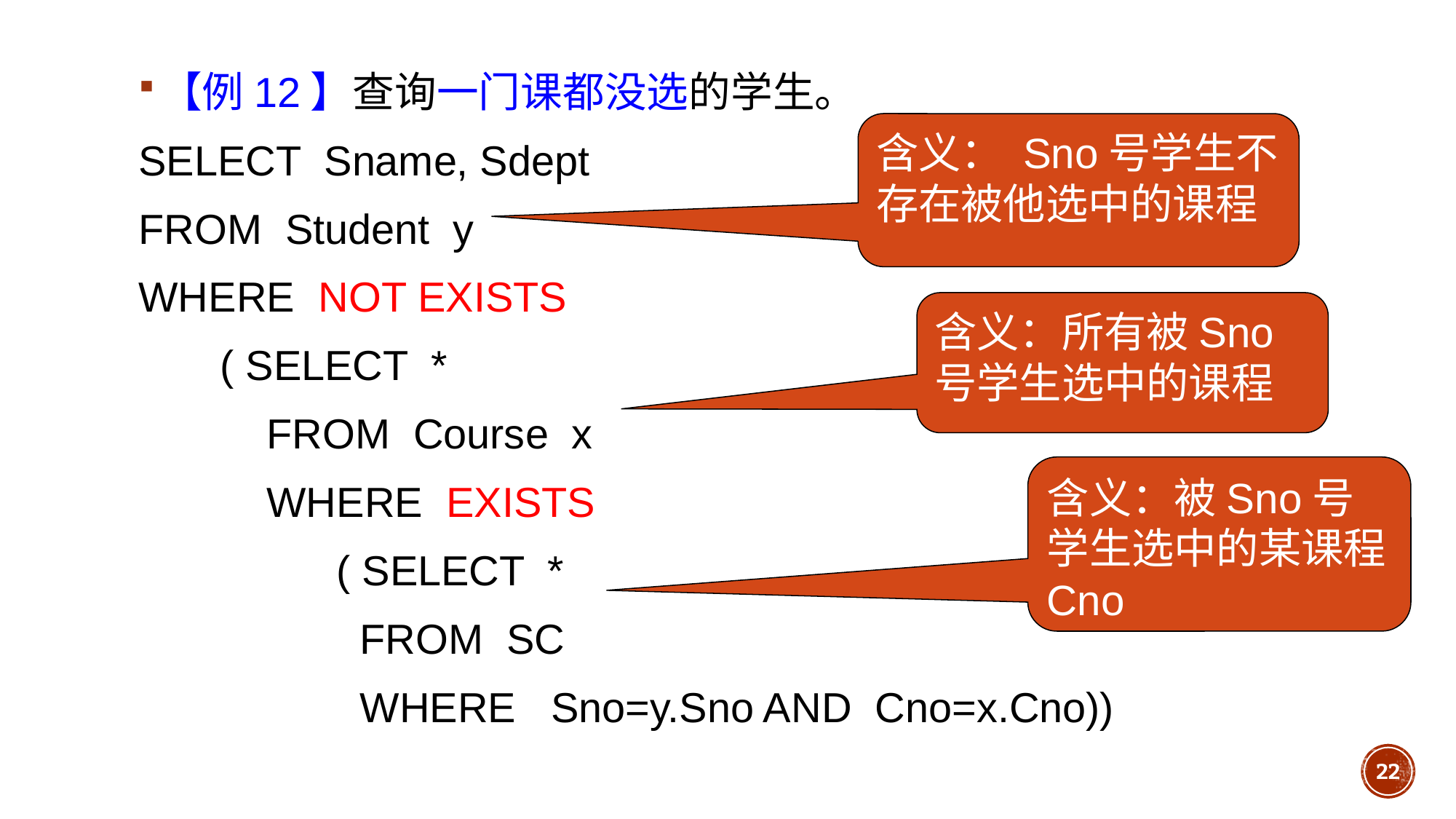

【例12】查询一门课都没选的学生。
SELECT  Sname, Sdept
FROM  Student  y
WHERE  NOT EXISTS
       ( SELECT  *
           FROM  Course  x
           WHERE  EXISTS
                 ( SELECT  *
                   FROM  SC
                   WHERE   Sno=y.Sno AND  Cno=x.Cno))

含义： Sno号学生不存在被他选中的课程
含义：所有被Sno号学生选中的课程
含义：被Sno号学生选中的某课程Cno
22